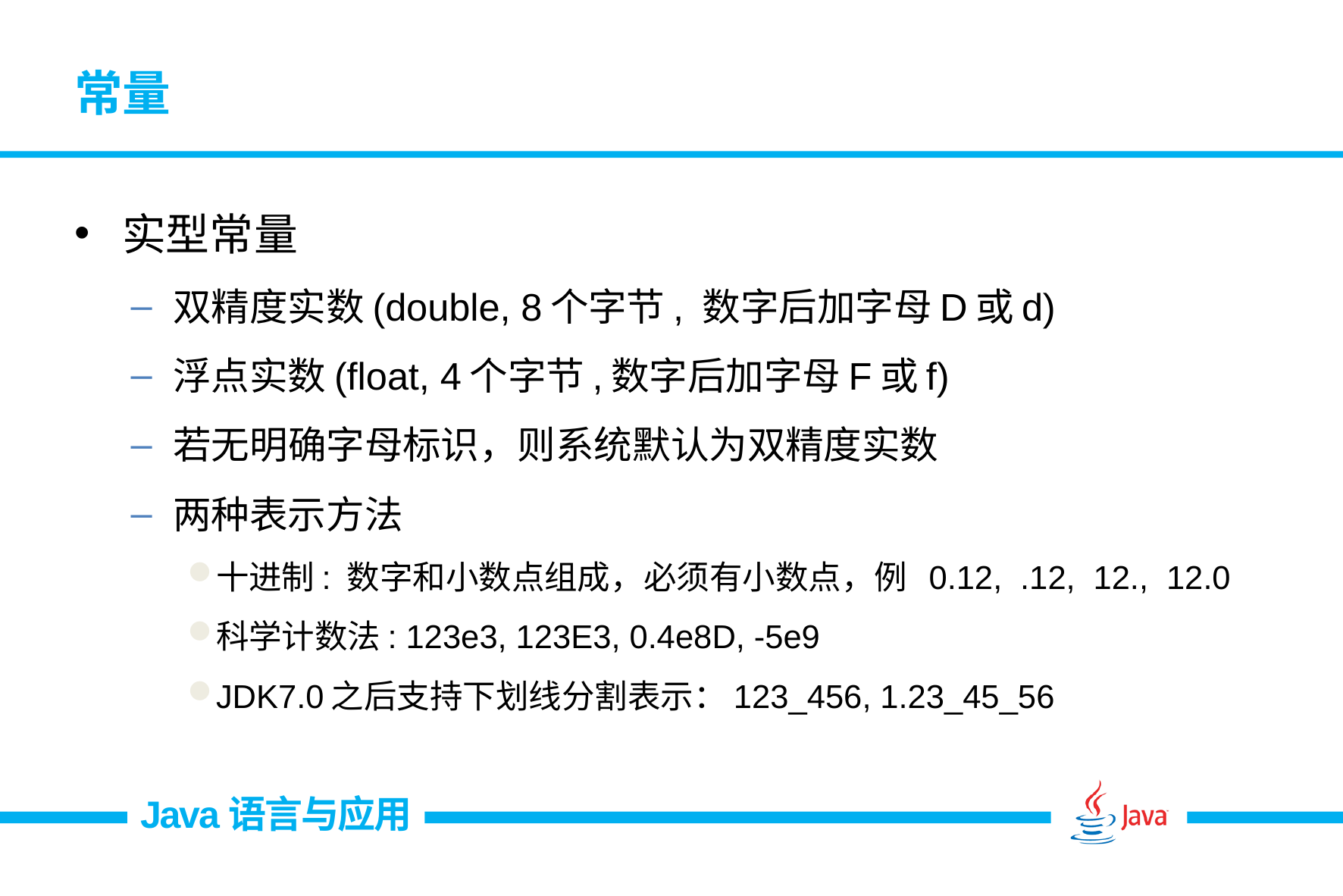

# 常量
实型常量
双精度实数(double, 8个字节, 数字后加字母D或d)
浮点实数(float, 4个字节,数字后加字母F或f)
若无明确字母标识，则系统默认为双精度实数
两种表示方法
十进制: 数字和小数点组成，必须有小数点，例  0.12,  .12,  12.,  12.0
科学计数法: 123e3, 123E3, 0.4e8D, -5e9
JDK7.0之后支持下划线分割表示：123_456, 1.23_45_56